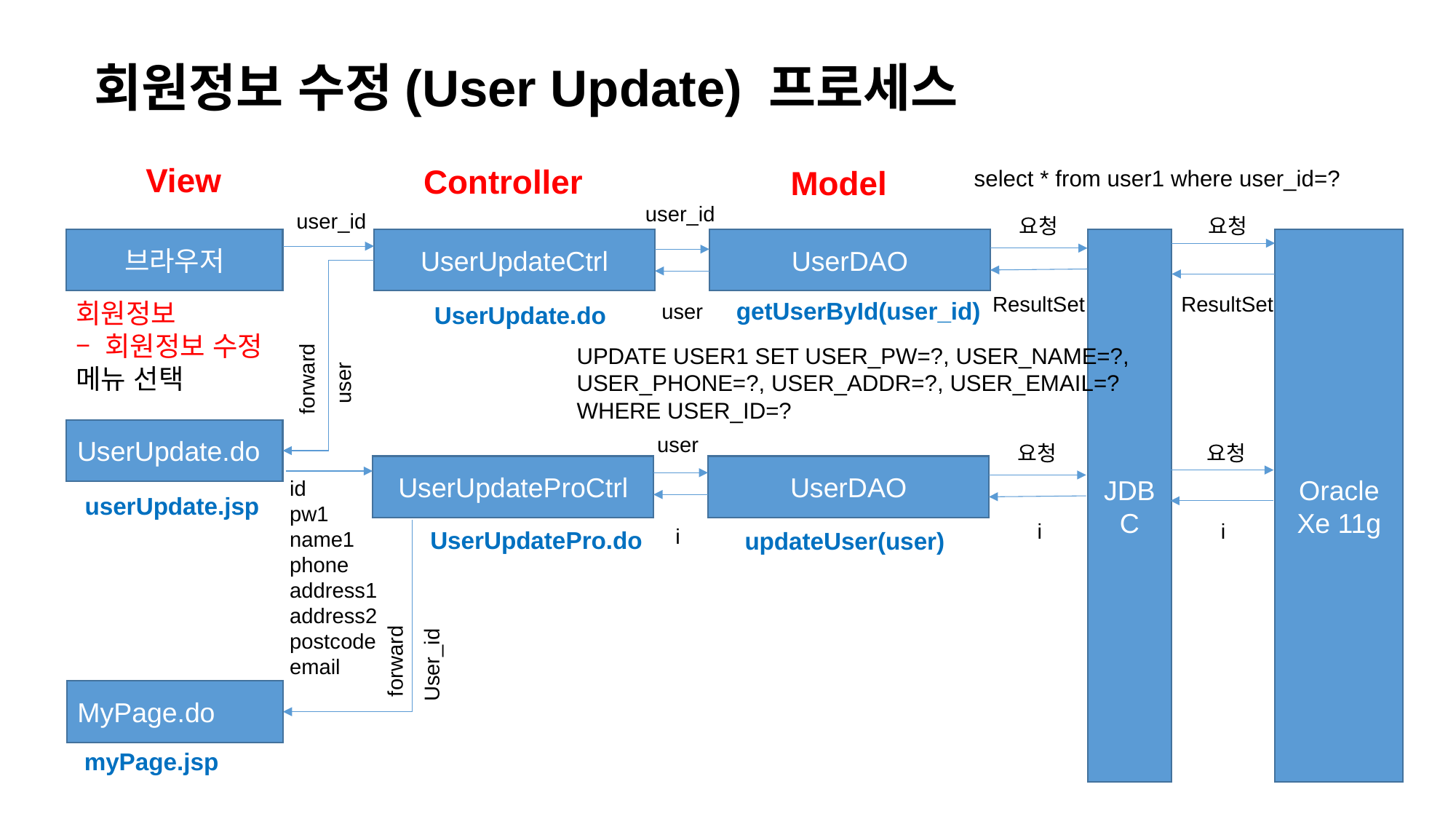

회원정보 수정(User Update) 프로세스
View
Controller
Model
select * from user1 where user_id=?
user_id
user_id
요청
요청
JDBC
Oracle
Xe 11g
브라우저
UserUpdateCtrl
UserDAO
ResultSet
ResultSet
getUserById(user_id)
회원정보
– 회원정보 수정
메뉴 선택
user
UserUpdate.do
UPDATE USER1 SET USER_PW=?, USER_NAME=?, USER_PHONE=?, USER_ADDR=?, USER_EMAIL=? WHERE USER_ID=?
forward
user
UserUpdate.do
user
요청
요청
UserUpdateProCtrl
UserDAO
id
pw1
name1
phone
address1
address2
postcode
email
userUpdate.jsp
i
i
i
UserUpdatePro.do
updateUser(user)
forward
User_id
MyPage.do
myPage.jsp